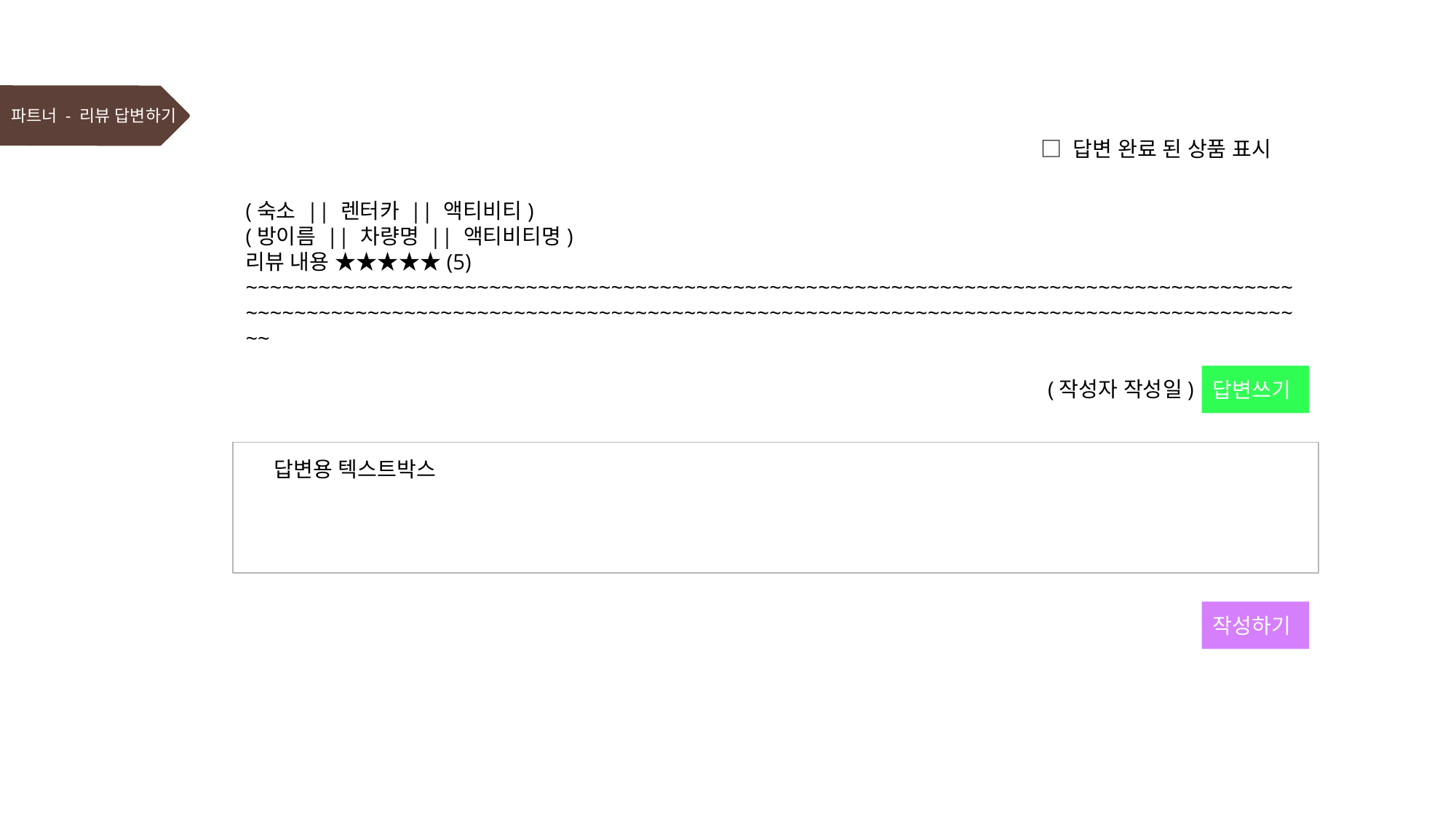

파트너 - 리뷰 답변하기
□ 답변 완료 된 상품 표시
(숙소 || 렌터카 || 액티비티)
(방이름 || 차량명 || 액티비티명)
리뷰 내용 ★★★★★(5)
~~~~~~~~~~~~~~~~~~~~~~~~~~~~~~~~~~~~~~~~~~~~~~~~~~~~~~~~~~~~~~~~~~~~~~~~~~~~~~~~~~~~~~~~~~~~~~~~~~~~~~~~~~~~~~~~~~~~~~~~~~~~~~~~~~~~~~~~~~~~~~~~~~~~~~~~~~~~~~~~~~~~~~~~~~~~~~
																       (작성자 작성일)
답변쓰기

답변용 텍스트박스
작성하기